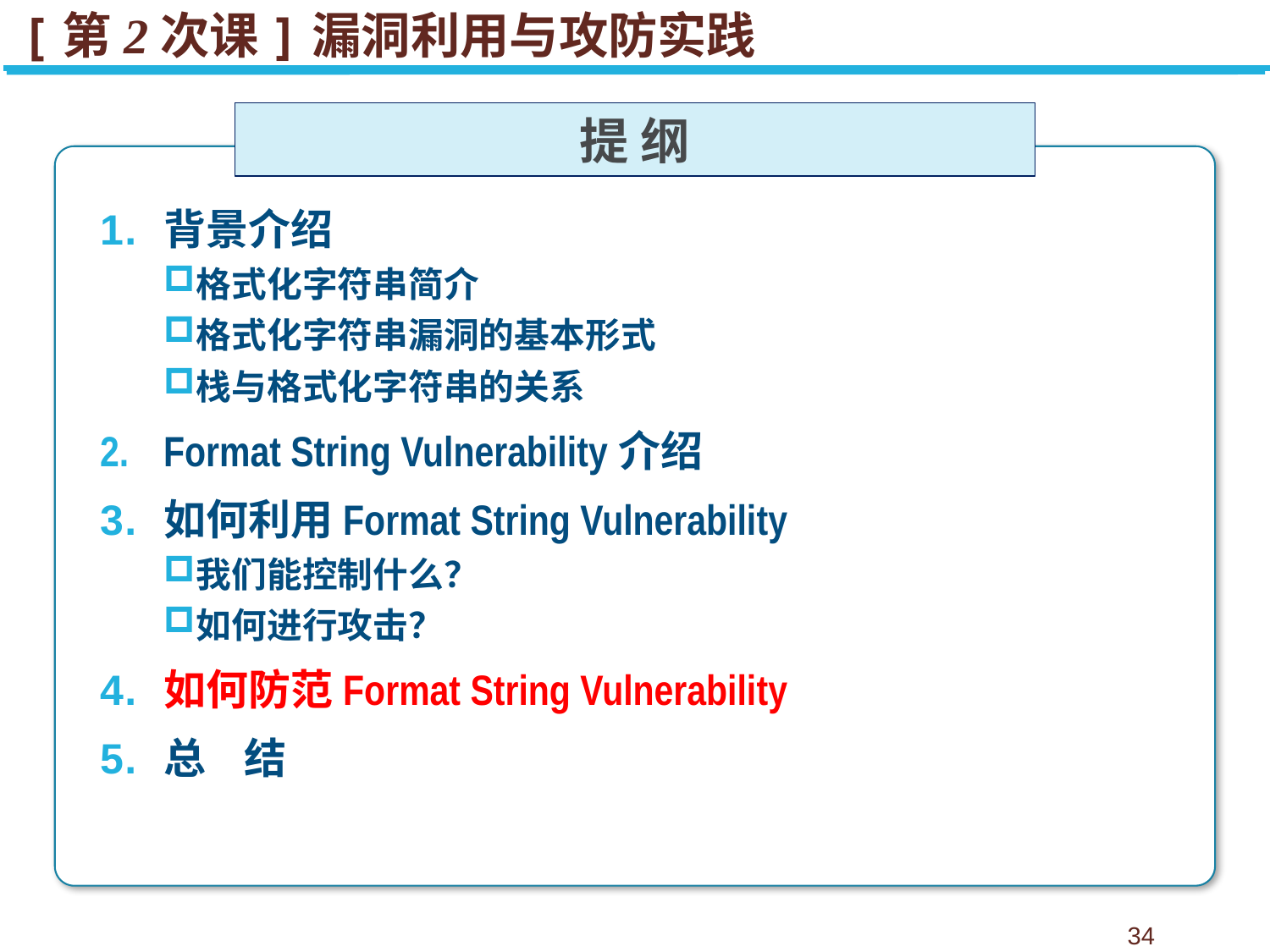

[第2次课]漏洞利用与攻防实践
提 纲
背景介绍
格式化字符串简介
格式化字符串漏洞的基本形式
栈与格式化字符串的关系
Format String Vulnerability介绍
如何利用Format String Vulnerability
我们能控制什么？
如何进行攻击？
如何防范Format String Vulnerability
总    结

34